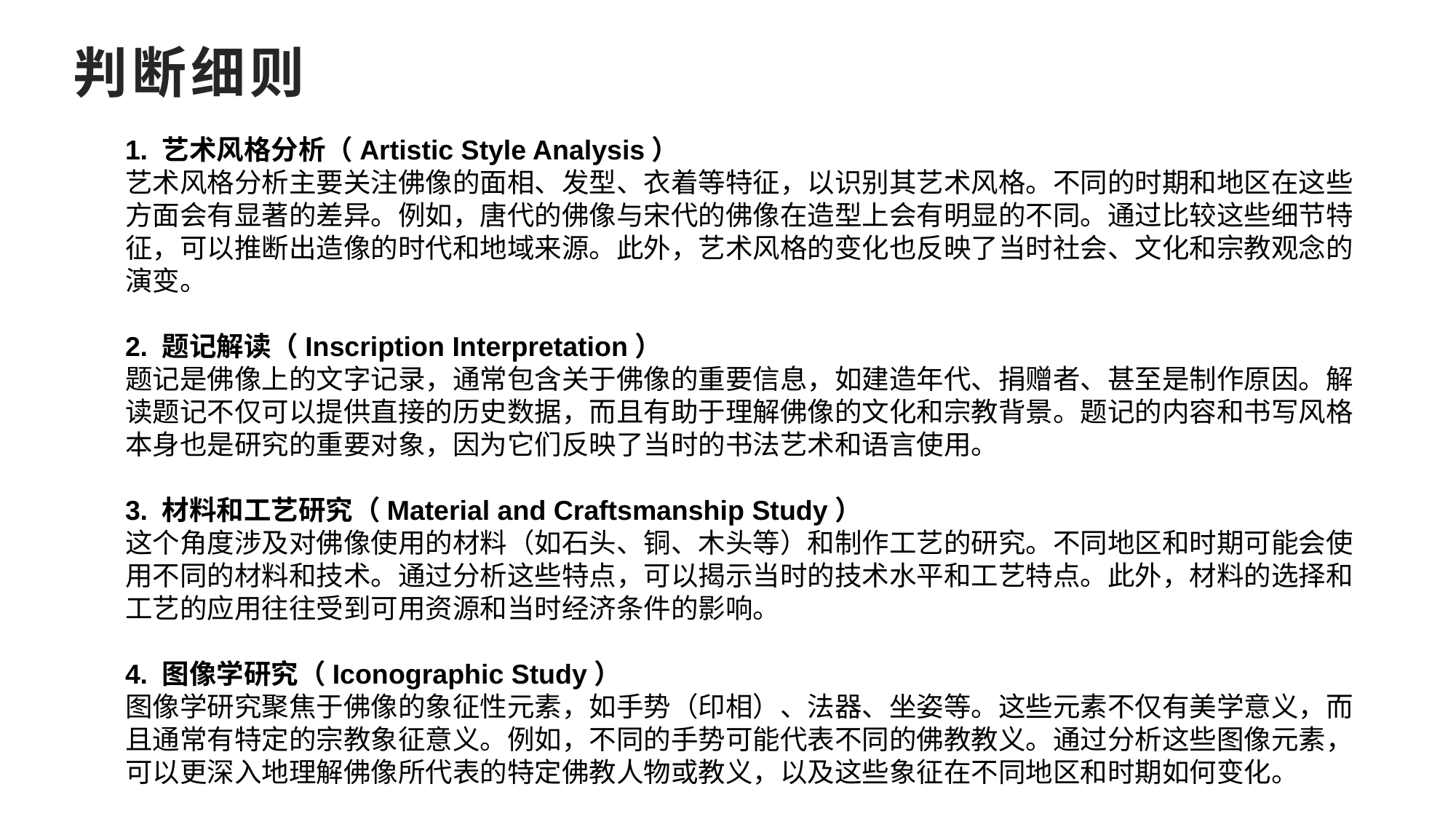

# 判断细则
1. 艺术风格分析（Artistic Style Analysis）
艺术风格分析主要关注佛像的面相、发型、衣着等特征，以识别其艺术风格。不同的时期和地区在这些方面会有显著的差异。例如，唐代的佛像与宋代的佛像在造型上会有明显的不同。通过比较这些细节特征，可以推断出造像的时代和地域来源。此外，艺术风格的变化也反映了当时社会、文化和宗教观念的演变。

2. 题记解读（Inscription Interpretation）
题记是佛像上的文字记录，通常包含关于佛像的重要信息，如建造年代、捐赠者、甚至是制作原因。解读题记不仅可以提供直接的历史数据，而且有助于理解佛像的文化和宗教背景。题记的内容和书写风格本身也是研究的重要对象，因为它们反映了当时的书法艺术和语言使用。

3. 材料和工艺研究（Material and Craftsmanship Study）
这个角度涉及对佛像使用的材料（如石头、铜、木头等）和制作工艺的研究。不同地区和时期可能会使用不同的材料和技术。通过分析这些特点，可以揭示当时的技术水平和工艺特点。此外，材料的选择和工艺的应用往往受到可用资源和当时经济条件的影响。

4. 图像学研究（Iconographic Study）
图像学研究聚焦于佛像的象征性元素，如手势（印相）、法器、坐姿等。这些元素不仅有美学意义，而且通常有特定的宗教象征意义。例如，不同的手势可能代表不同的佛教教义。通过分析这些图像元素，可以更深入地理解佛像所代表的特定佛教人物或教义，以及这些象征在不同地区和时期如何变化。